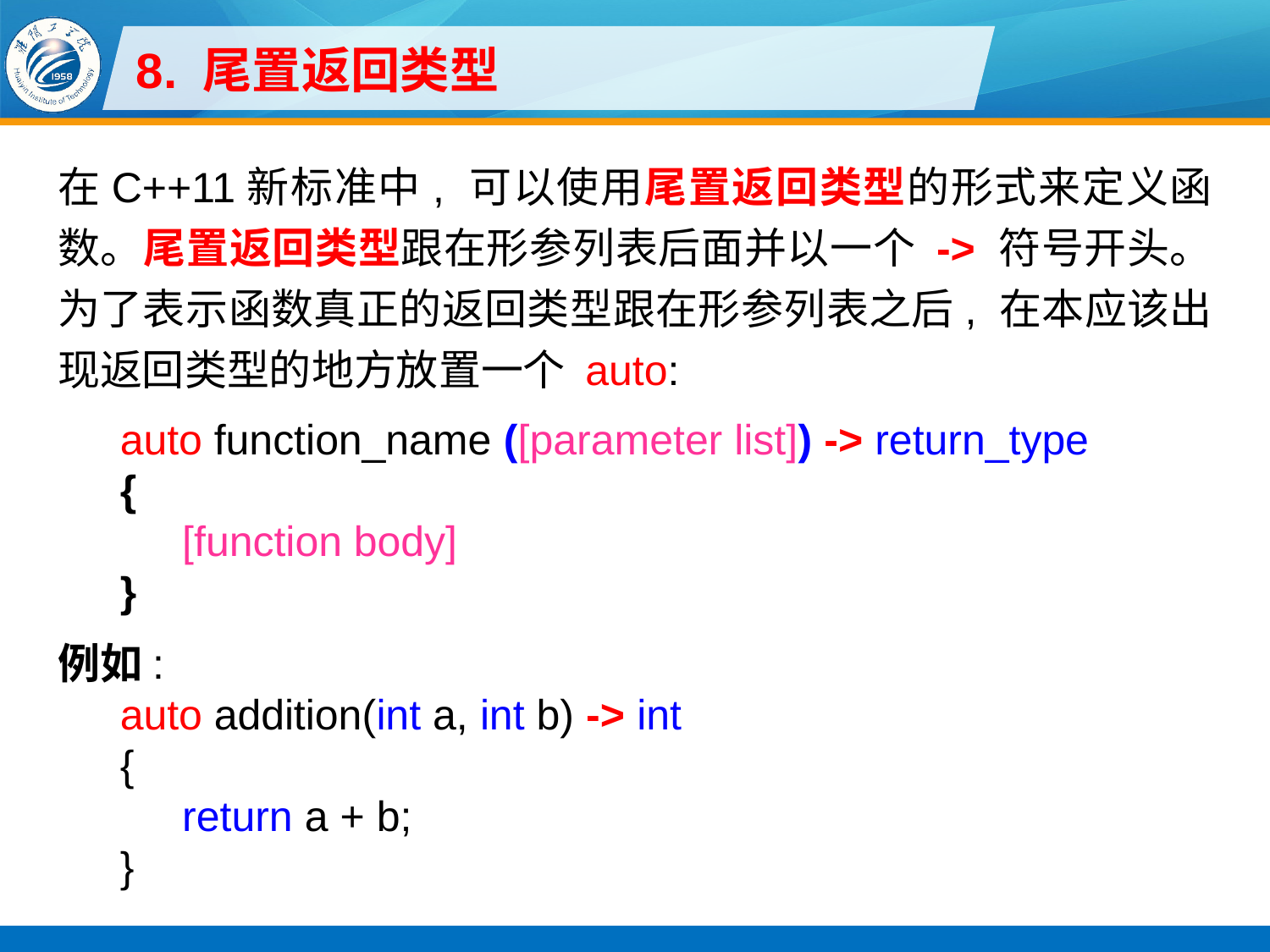

# 8. 尾置返回类型
在C++11新标准中, 可以使用尾置返回类型的形式来定义函数。尾置返回类型跟在形参列表后面并以一个 -> 符号开头。为了表示函数真正的返回类型跟在形参列表之后, 在本应该出现返回类型的地方放置一个 auto:
auto function_name ([parameter list]) -> return_type
{
[function body]
}
例如:
auto addition(int a, int b) -> int
{
return a + b;
}